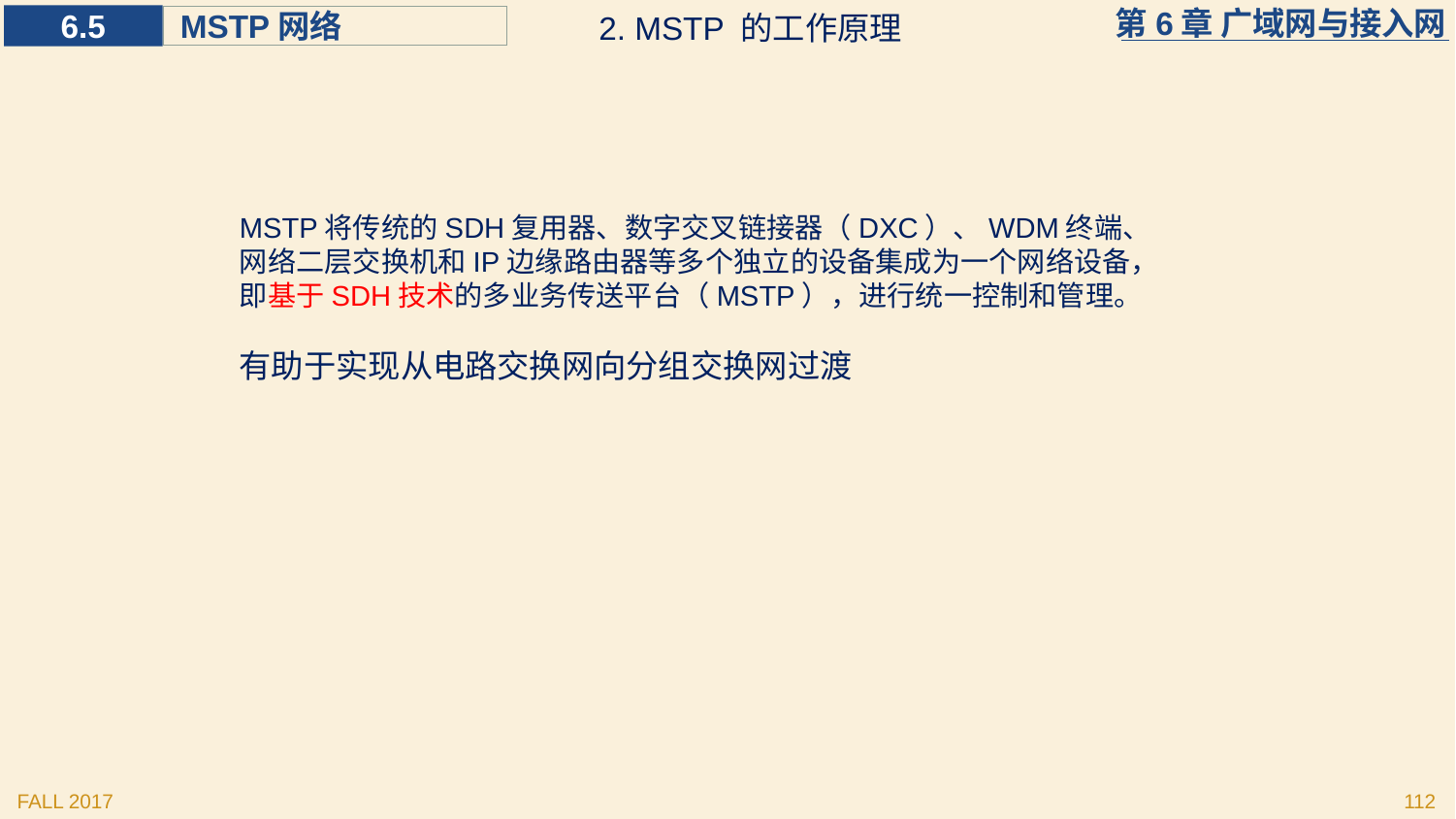

2. MSTP 的工作原理
MSTP将传统的SDH复用器、数字交叉链接器（DXC）、WDM终端、网络二层交换机和IP边缘路由器等多个独立的设备集成为一个网络设备，即基于SDH技术的多业务传送平台（MSTP），进行统一控制和管理。

有助于实现从电路交换网向分组交换网过渡